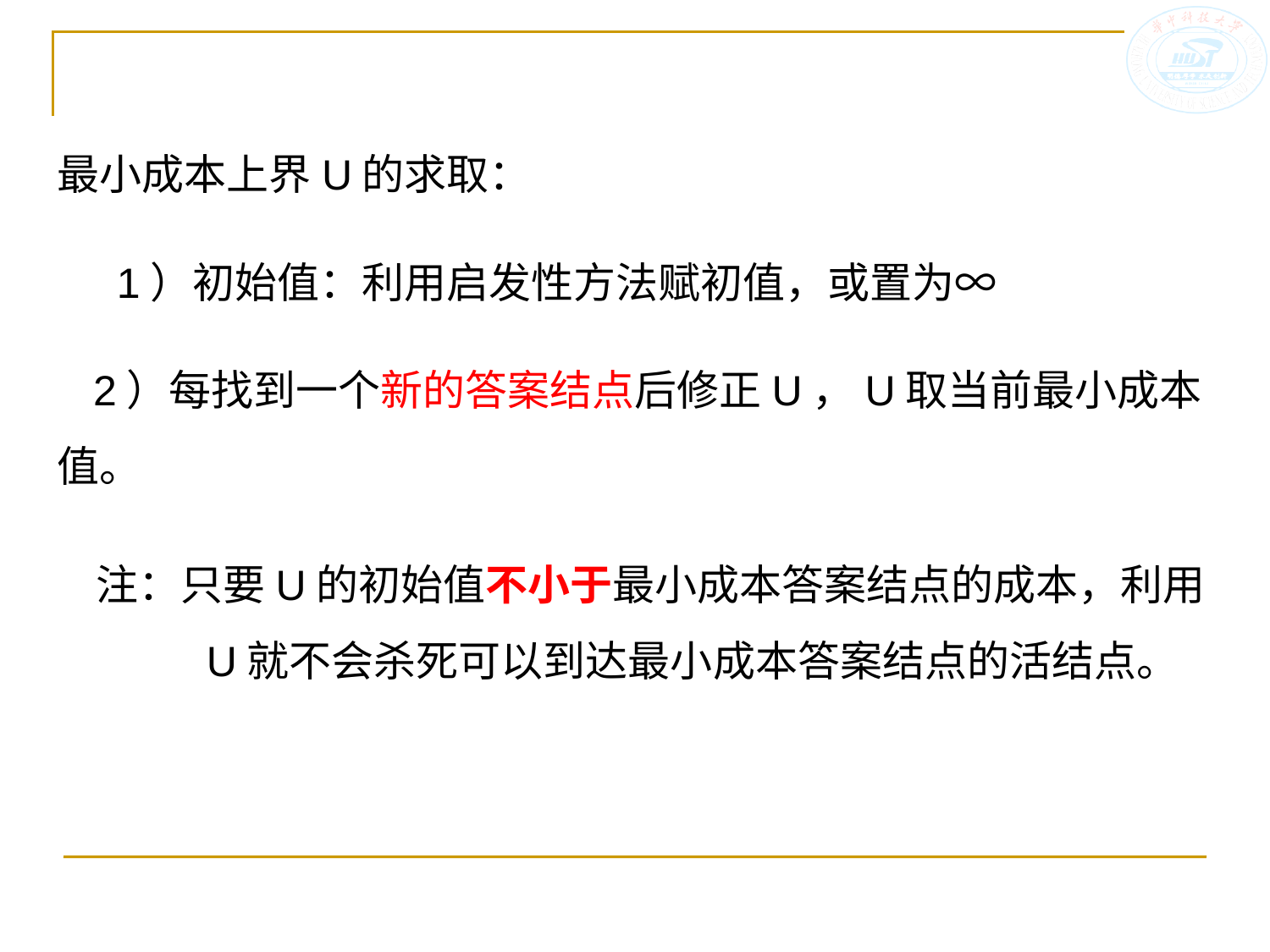

最小成本上界U的求取：
     1）初始值：利用启发性方法赋初值，或置为∞
   2）每找到一个新的答案结点后修正U，U取当前最小成本值。
   注：只要U的初始值不小于最小成本答案结点的成本，利用U就不会杀死可以到达最小成本答案结点的活结点。